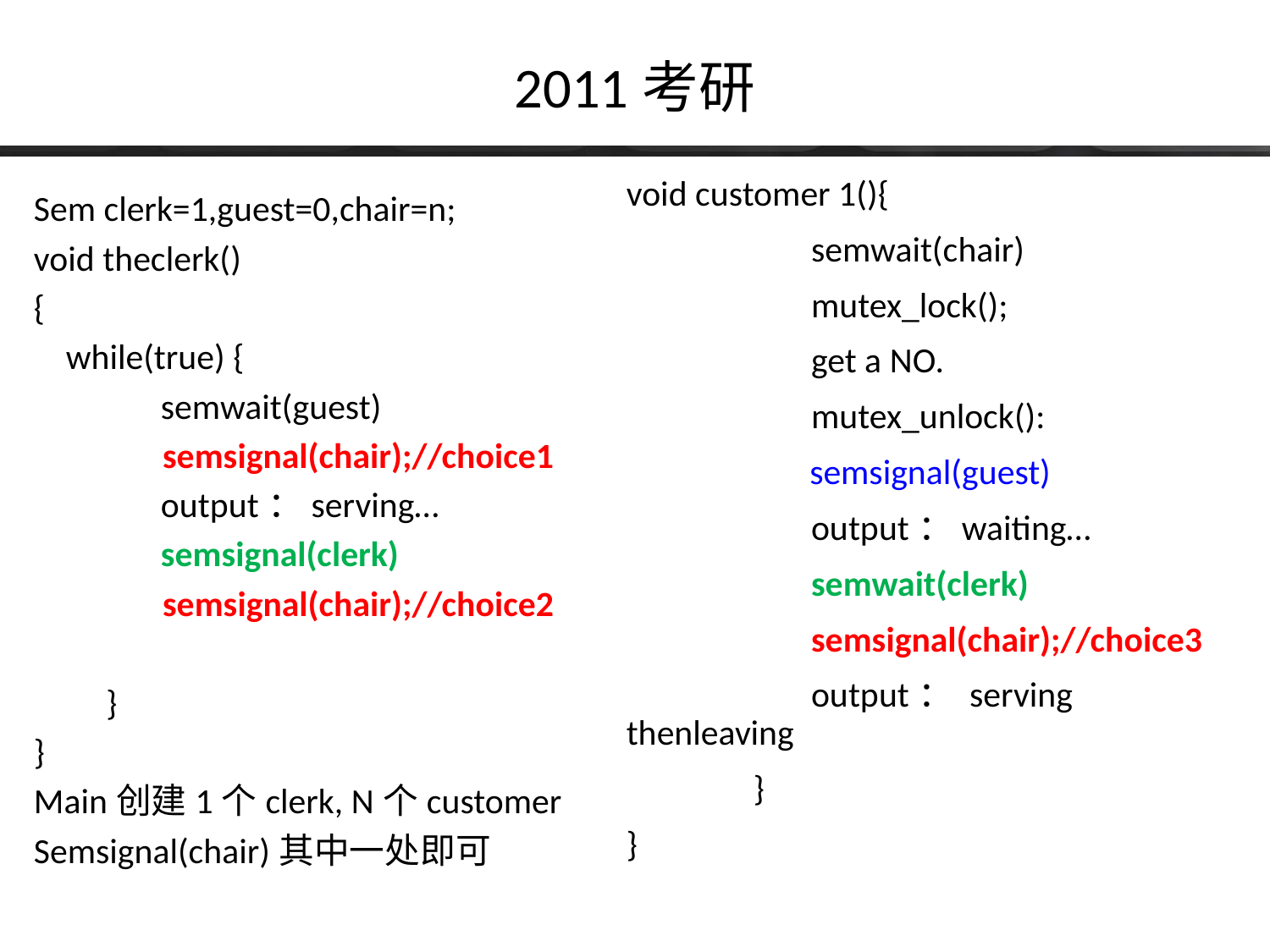

# 2011考研
void customer 1(){
                       semwait(chair)
                       mutex_lock();
                       get a NO.
                       mutex_unlock():
	       semsignal(guest)
                       output：waiting…
                       semwait(clerk)
                       semsignal(chair);//choice3
                       output： serving thenleaving
	}
}
Sem clerk=1,guest=0,chair=n;
void theclerk()
{
    while(true) {
	semwait(guest)
                semsignal(chair);//choice1
	output：serving…
	semsignal(clerk)
                semsignal(chair);//choice2

         }
}
Main创建1个clerk, N个customer
Semsignal(chair)其中一处即可